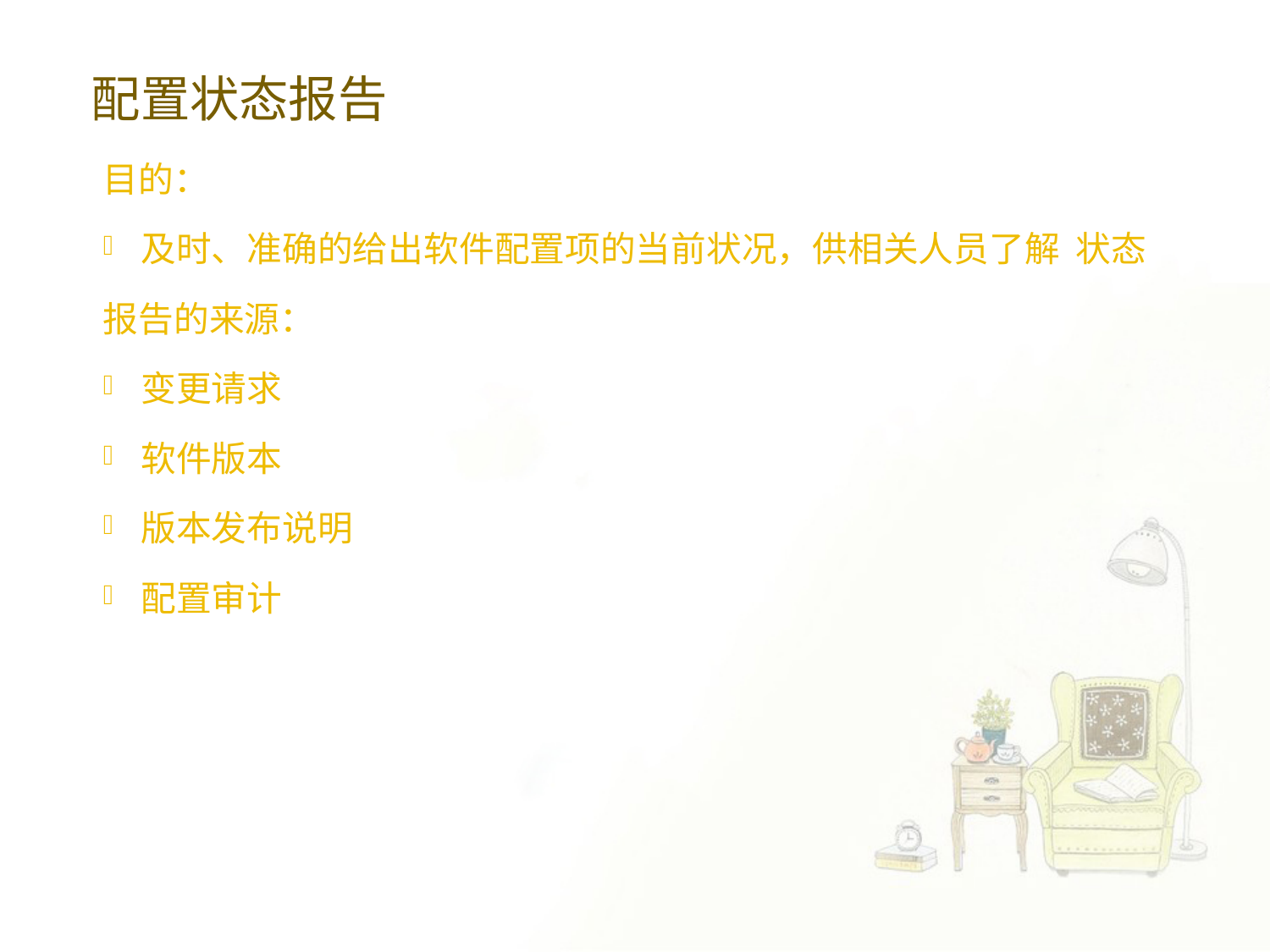

# 配置状态报告
目的：
及时、准确的给出软件配置项的当前状况，供相关人员了解  状态
报告的来源：
变更请求
软件版本
版本发布说明
配置审计